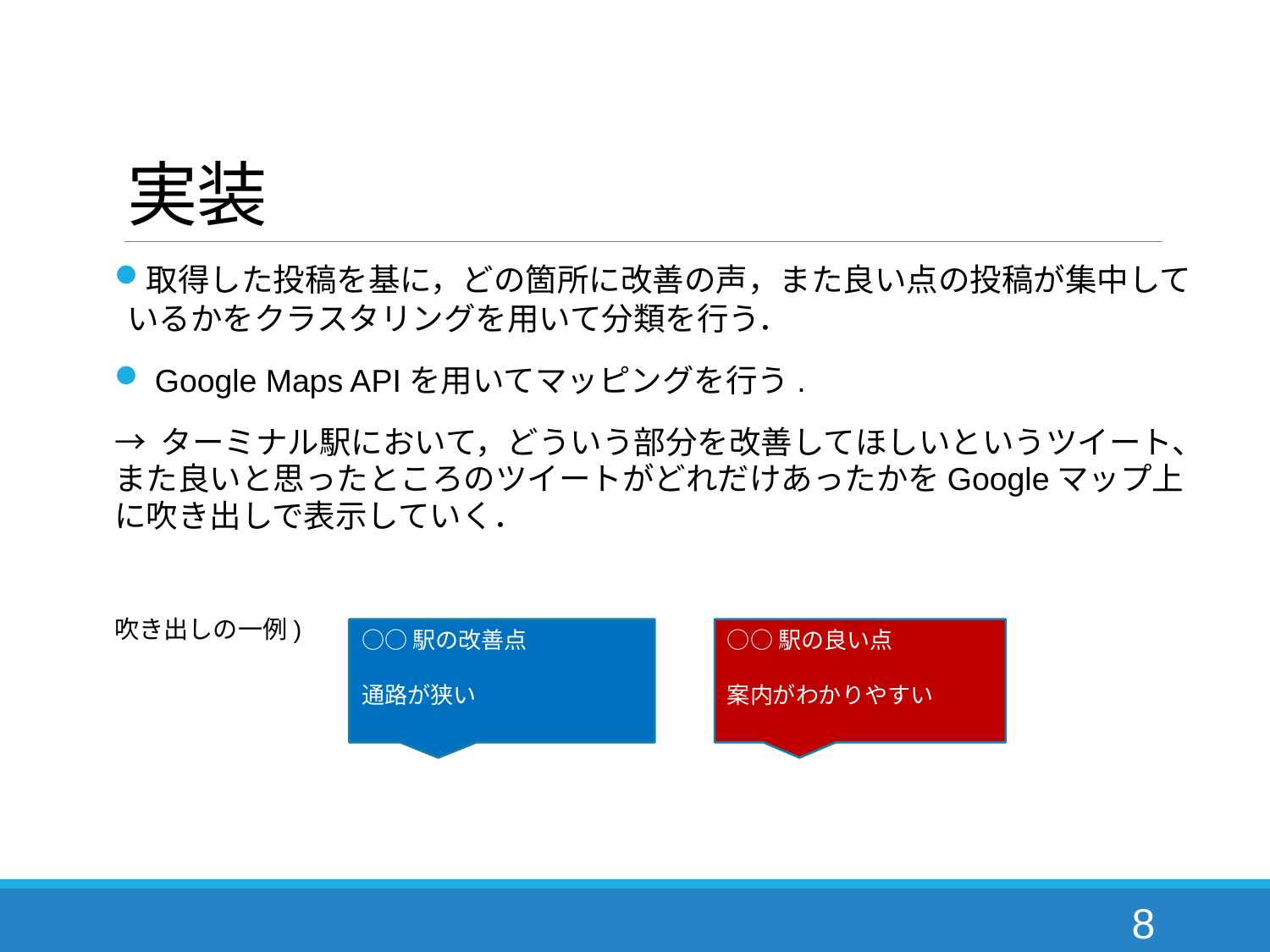

# 実装
取得した投稿を基に，どの箇所に改善の声，また良い点の投稿が集中しているかをクラスタリングを用いて分類を行う．
 Google Maps APIを用いてマッピングを行う.
→ ターミナル駅において，どういう部分を改善してほしいというツイート、また良いと思ったところのツイートがどれだけあったかをGoogleマップ上に吹き出しで表示していく．

吹き出しの一例)

○○駅の改善点

通路が狭い
○○駅の良い点

案内がわかりやすい
8